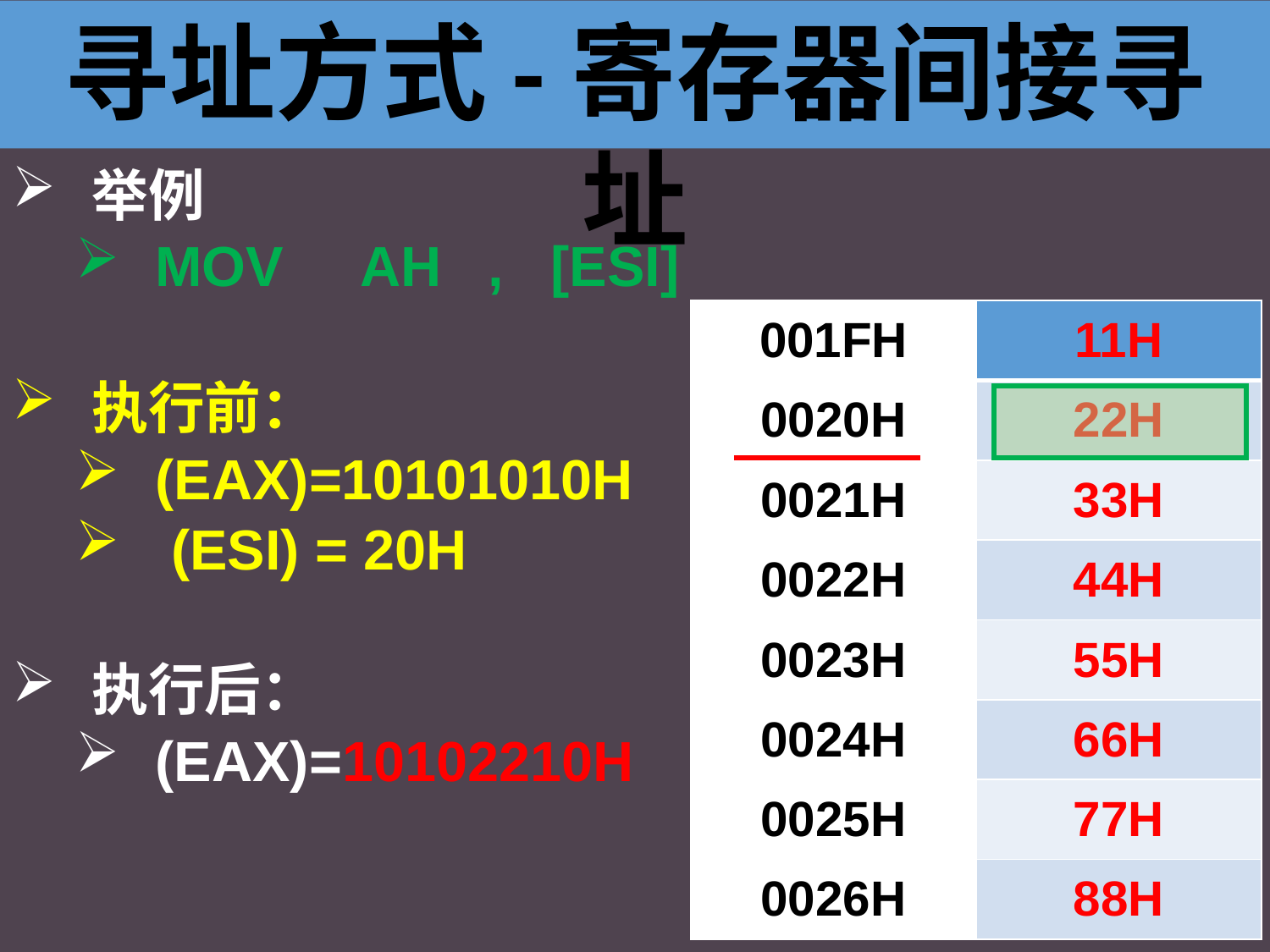

寻址方式-寄存器间接寻址
举例
MOV     AH   ,   [ESI]
| 001FH | 11H |
| --- | --- |
| 0020H | 22H |
| 0021H | 33H |
| 0022H | 44H |
| 0023H | 55H |
| 0024H | 66H |
| 0025H | 77H |
| 0026H | 88H |
执行前：
(EAX)=10101010H
 (ESI) = 20H

执行后：
(EAX)=10102210H